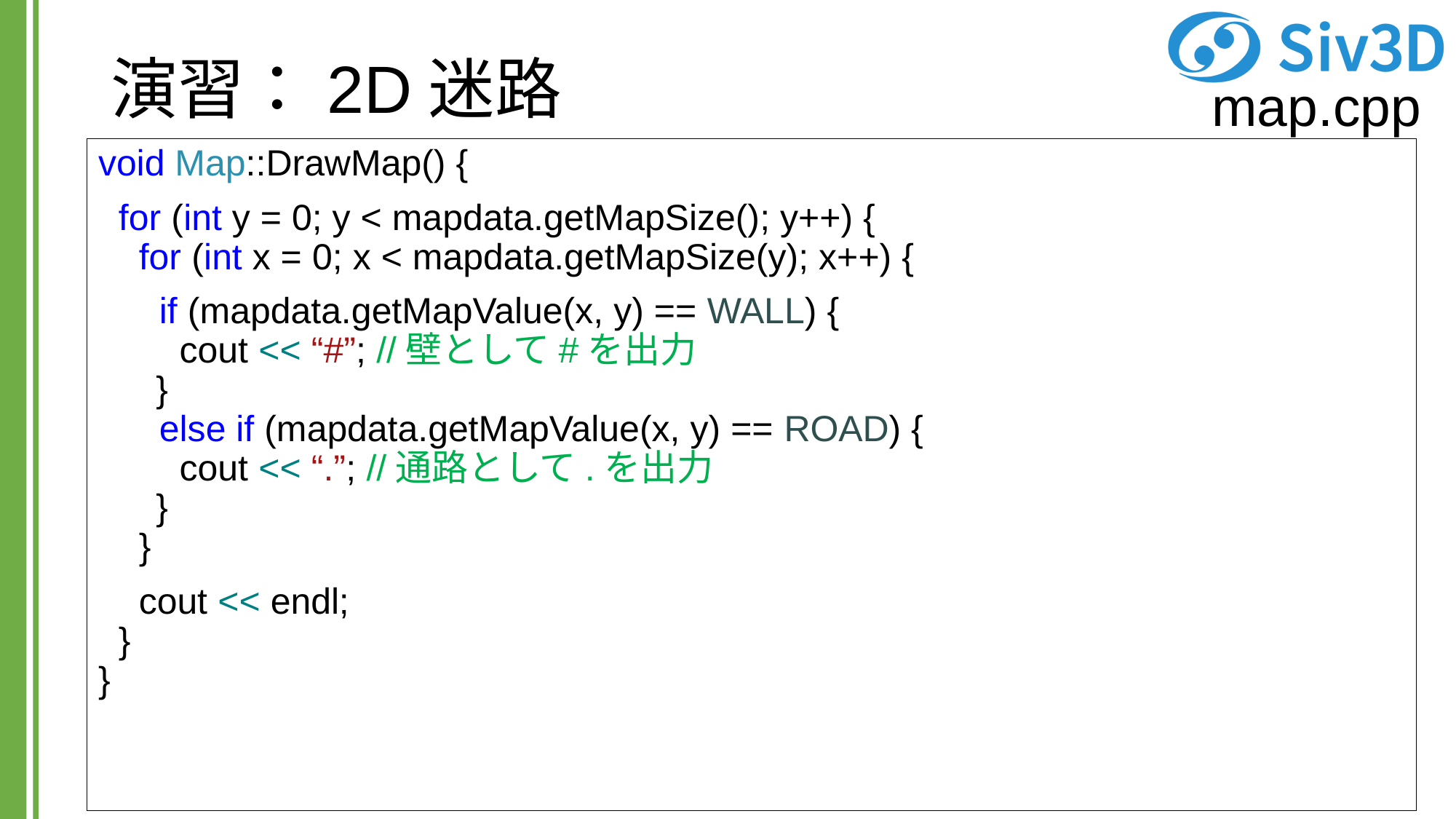

# 演習：2D迷路
map.cpp
void Map::DrawMap() {
  for (int y = 0; y < mapdata.getMapSize(); y++) {
    for (int x = 0; x < mapdata.getMapSize(y); x++) {
      if (mapdata.getMapValue(x, y) == WALL) {
        cout << “#”; //壁として#を出力
      }
      else if (mapdata.getMapValue(x, y) == ROAD) {
        cout << “.”; //通路として.を出力
      }
    }
    cout << endl;
  }
}